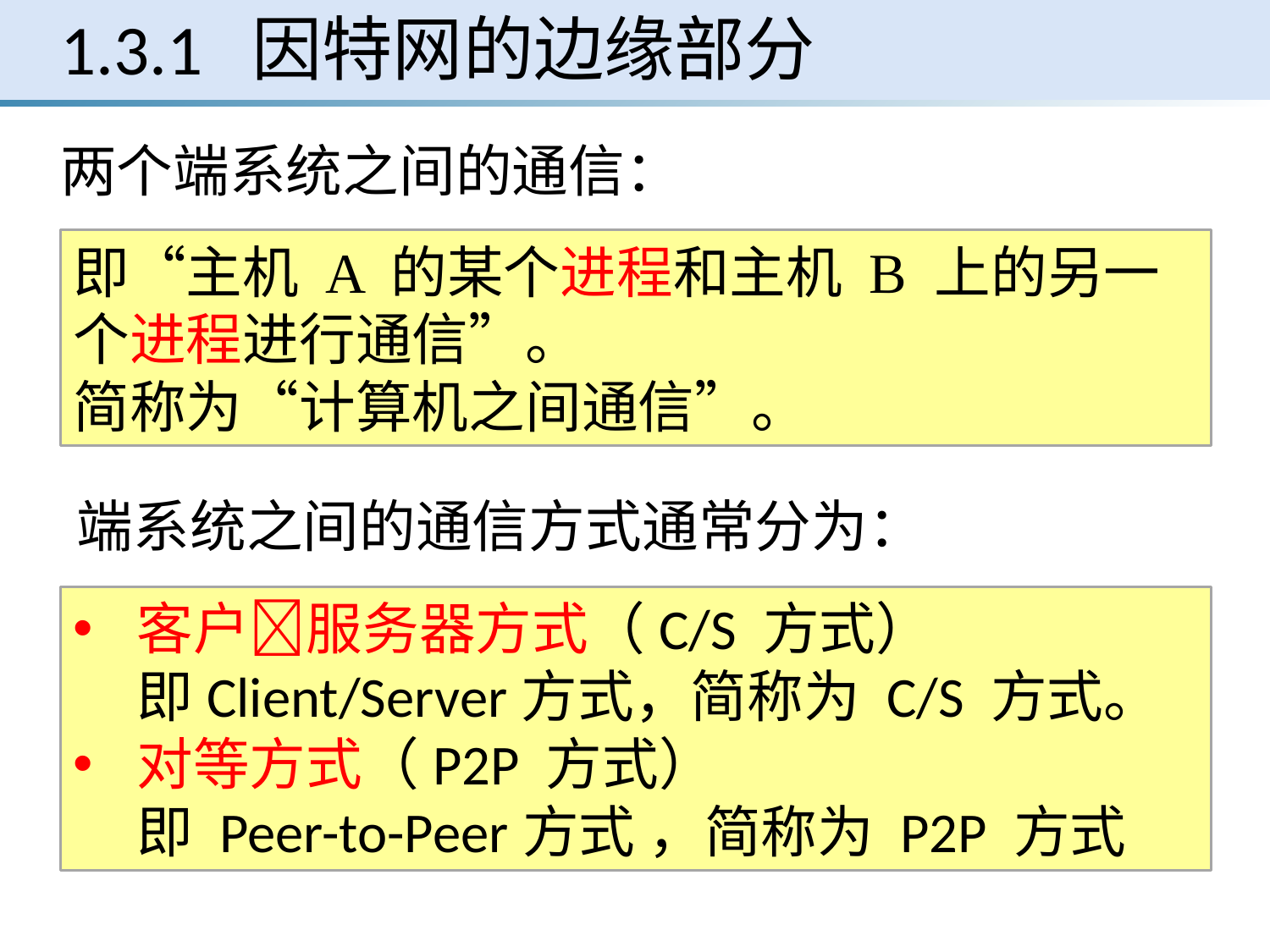

1.3.1  因特网的边缘部分
两个端系统之间的通信：
即“主机 A 的某个进程和主机 B 上的另一个进程进行通信”。
简称为“计算机之间通信”。
	端系统之间的通信方式通常分为：
客户−服务器方式（C/S 方式）
即Client/Server方式，简称为 C/S 方式。
对等方式（P2P 方式）
即 Peer-to-Peer方式 ，简称为 P2P 方式